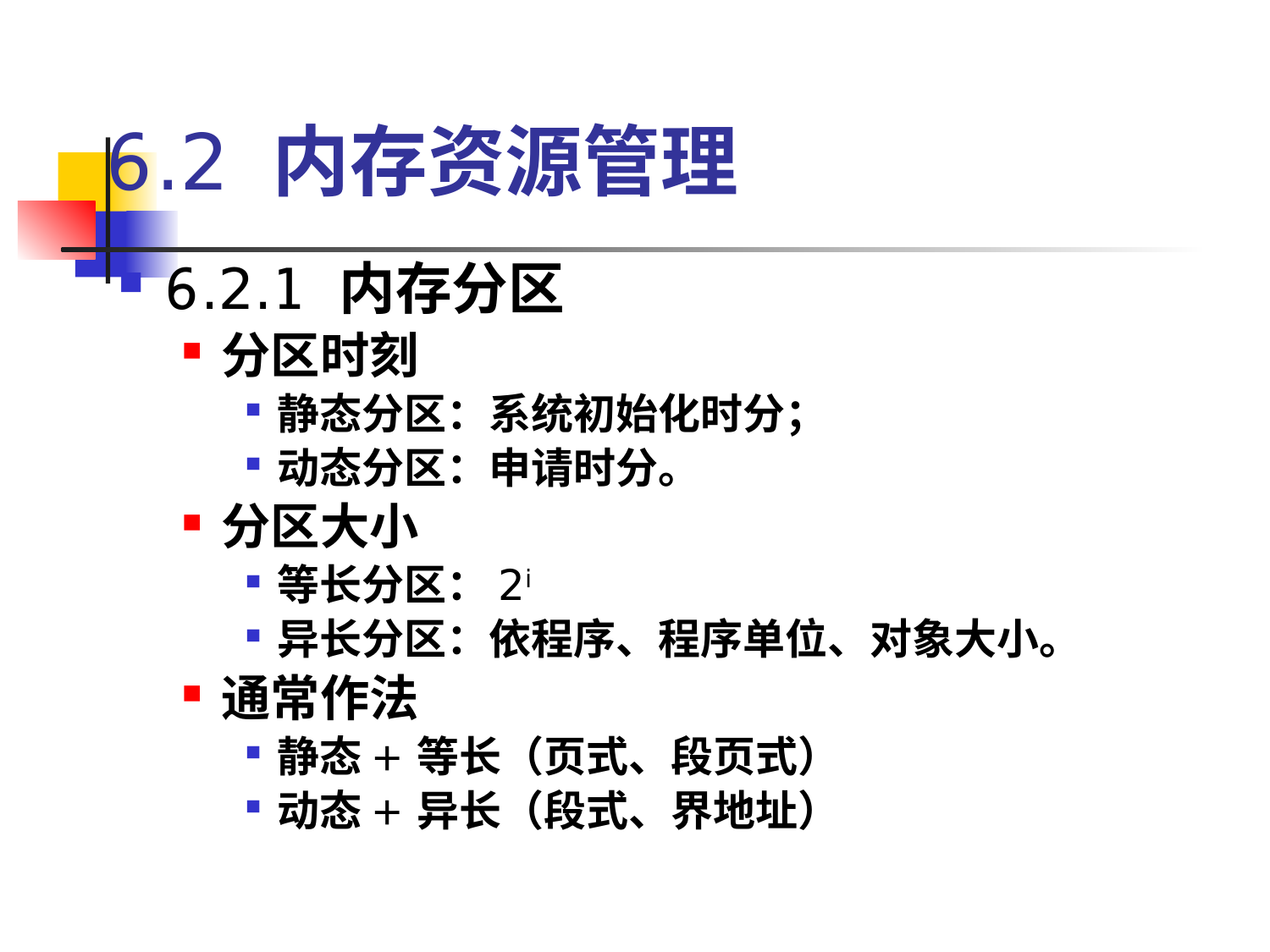

# 6.2 内存资源管理
6.2.1 内存分区
分区时刻
静态分区：系统初始化时分；
动态分区：申请时分。
分区大小
等长分区：2i
异长分区：依程序、程序单位、对象大小。
通常作法
静态+等长（页式、段页式）
动态+异长（段式、界地址）